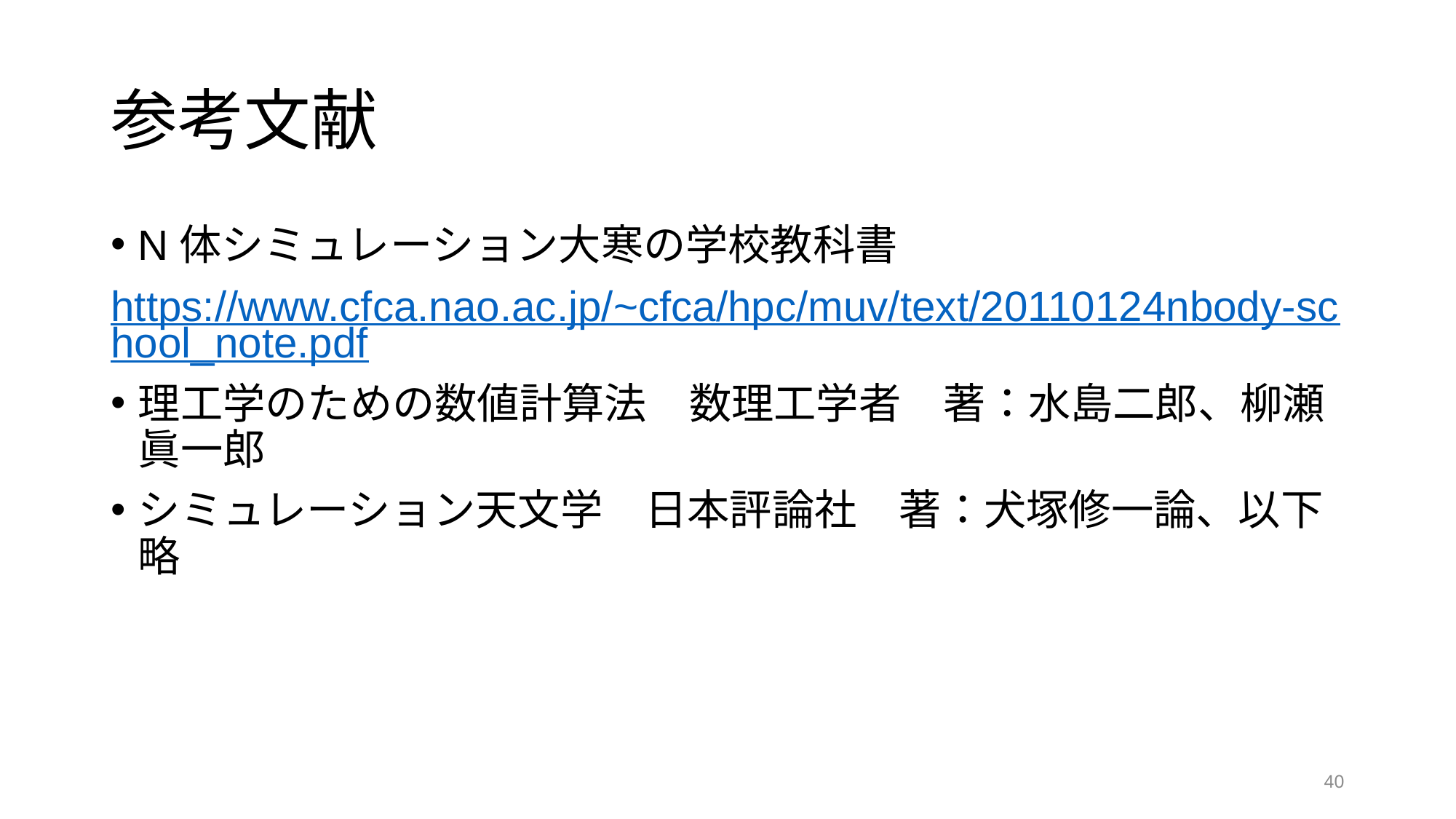

# 参考文献
N体シミュレーション大寒の学校教科書
https://www.cfca.nao.ac.jp/~cfca/hpc/muv/text/20110124nbody-school_note.pdf
理工学のための数値計算法　数理工学者　著：水島二郎、柳瀬眞一郎
シミュレーション天文学　日本評論社　著：犬塚修一論、以下略

40